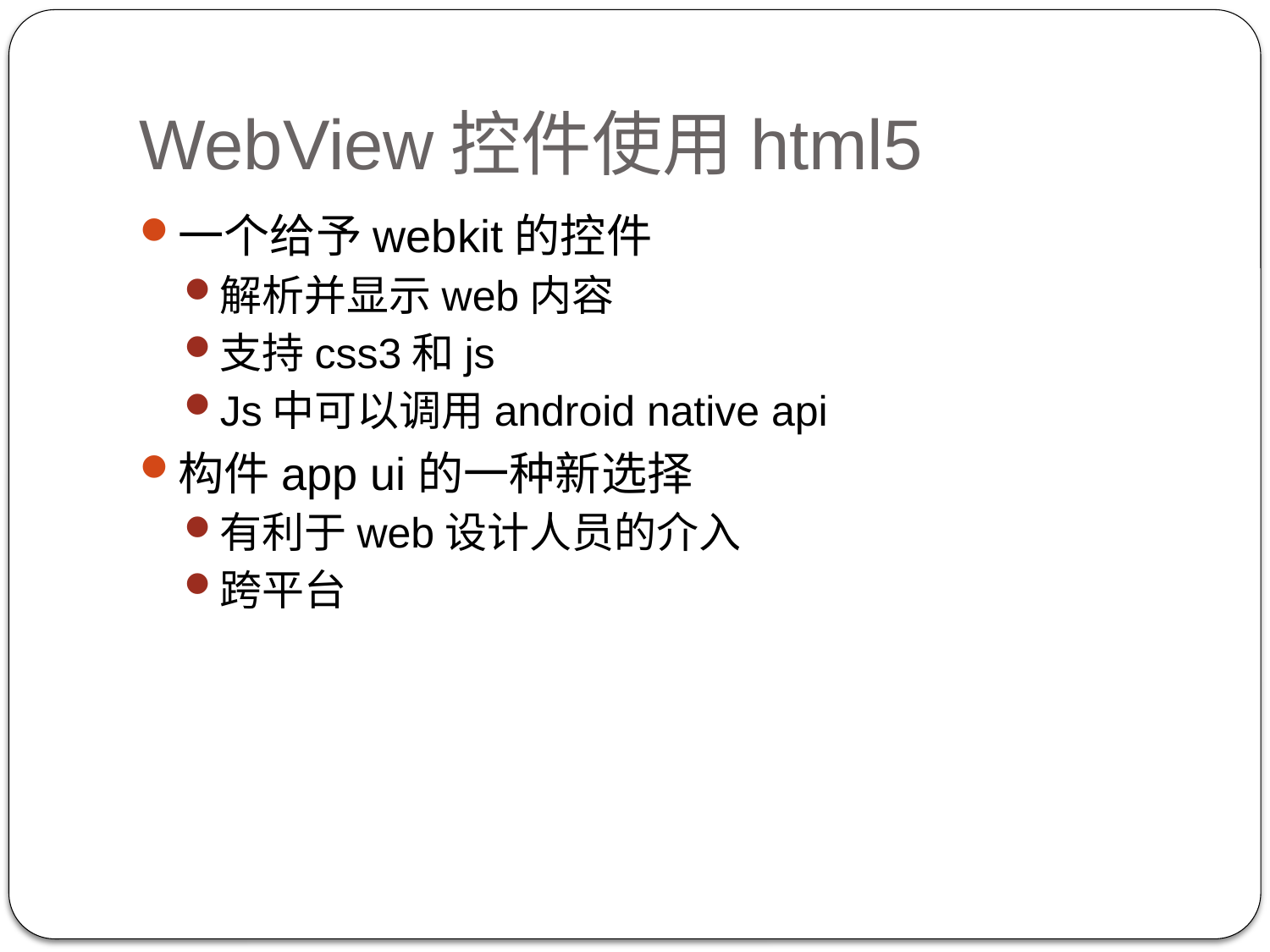

# WebView控件使用html5
一个给予webkit的控件
解析并显示web内容
支持css3和js
Js中可以调用android native api
构件app ui的一种新选择
有利于web设计人员的介入
跨平台